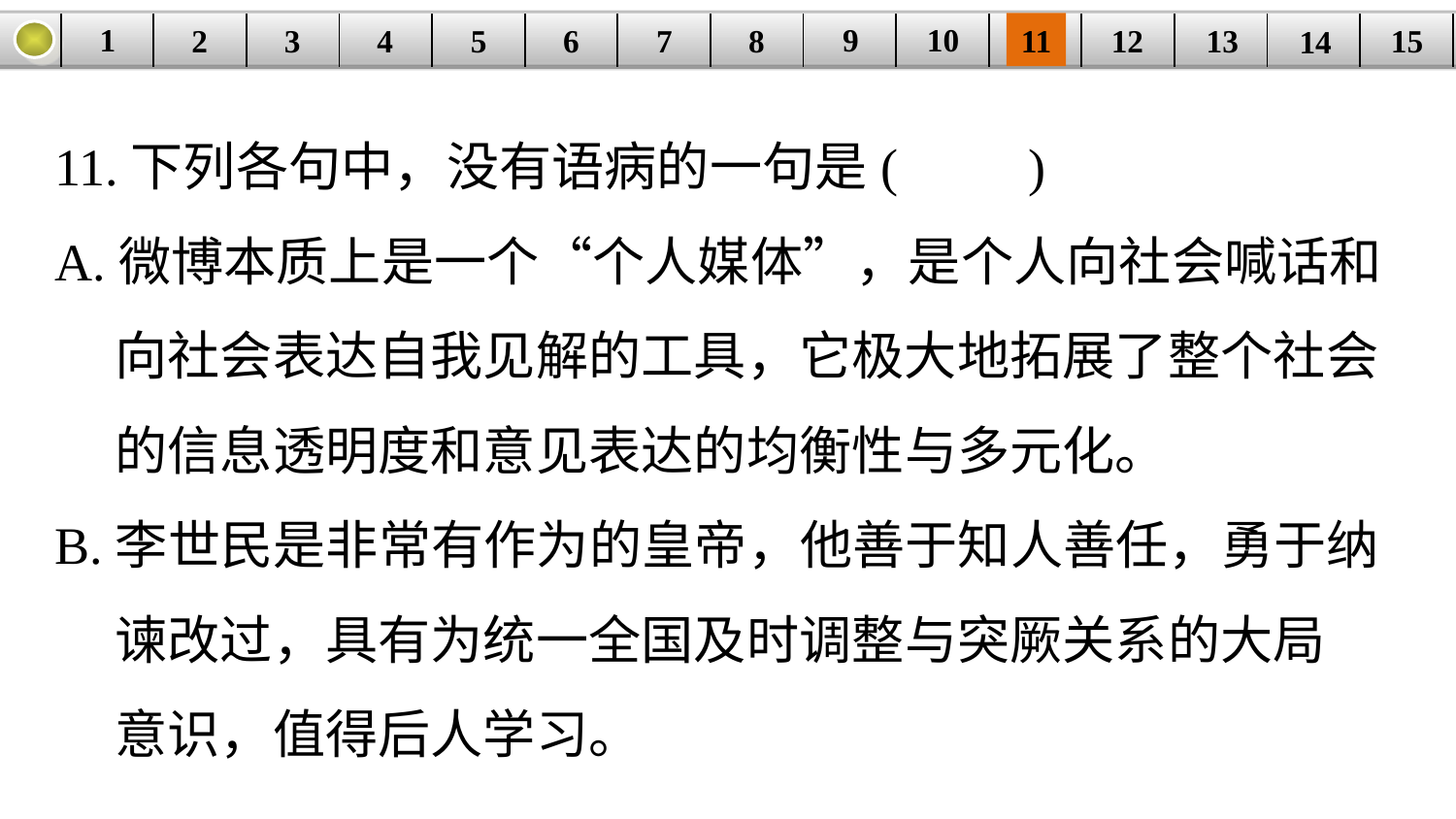

9
10
1
3
4
5
6
8
11
2
12
15
|  |  |  |  |  |  |  |  |  |  |  |  |  |  |  |
| --- | --- | --- | --- | --- | --- | --- | --- | --- | --- | --- | --- | --- | --- | --- |
7
13
14

11.下列各句中，没有语病的一句是(　　)
A.微博本质上是一个“个人媒体”，是个人向社会喊话和
    向社会表达自我见解的工具，它极大地拓展了整个社会
    的信息透明度和意见表达的均衡性与多元化。
B.李世民是非常有作为的皇帝，他善于知人善任，勇于纳
    谏改过，具有为统一全国及时调整与突厥关系的大局
    意识，值得后人学习。